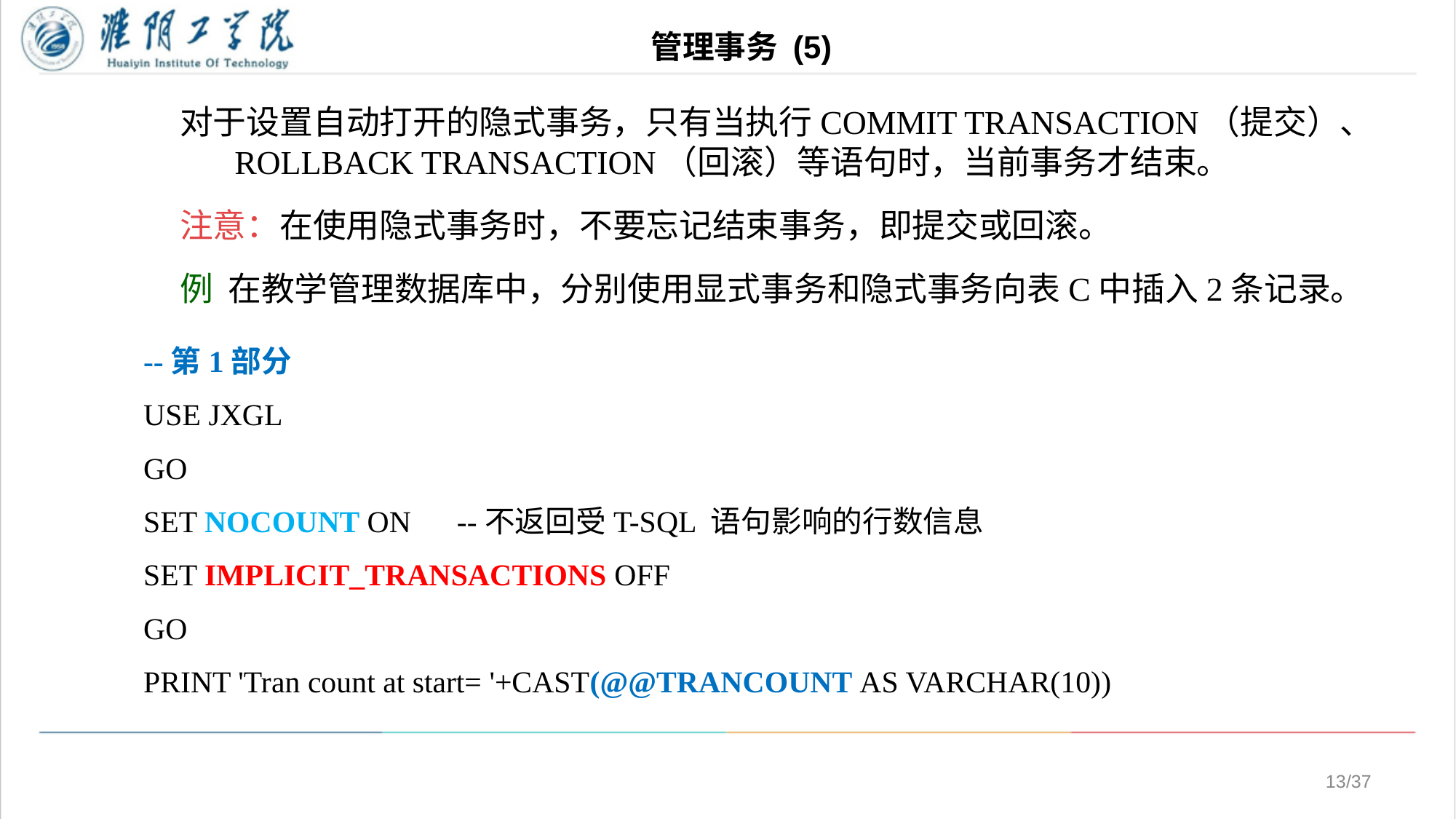

# 管理事务 (5)
对于设置自动打开的隐式事务，只有当执行COMMIT TRANSACTION（提交）、ROLLBACK TRANSACTION（回滚）等语句时，当前事务才结束。
注意：在使用隐式事务时，不要忘记结束事务，即提交或回滚。
例  在教学管理数据库中，分别使用显式事务和隐式事务向表C中插入2条记录。

--第1部分
USE JXGL
GO
SET NOCOUNT ON      --不返回受T-SQL 语句影响的行数信息
SET IMPLICIT_TRANSACTIONS OFF
GO
PRINT 'Tran count at start= '+CAST(@@TRANCOUNT AS VARCHAR(10))

13/37